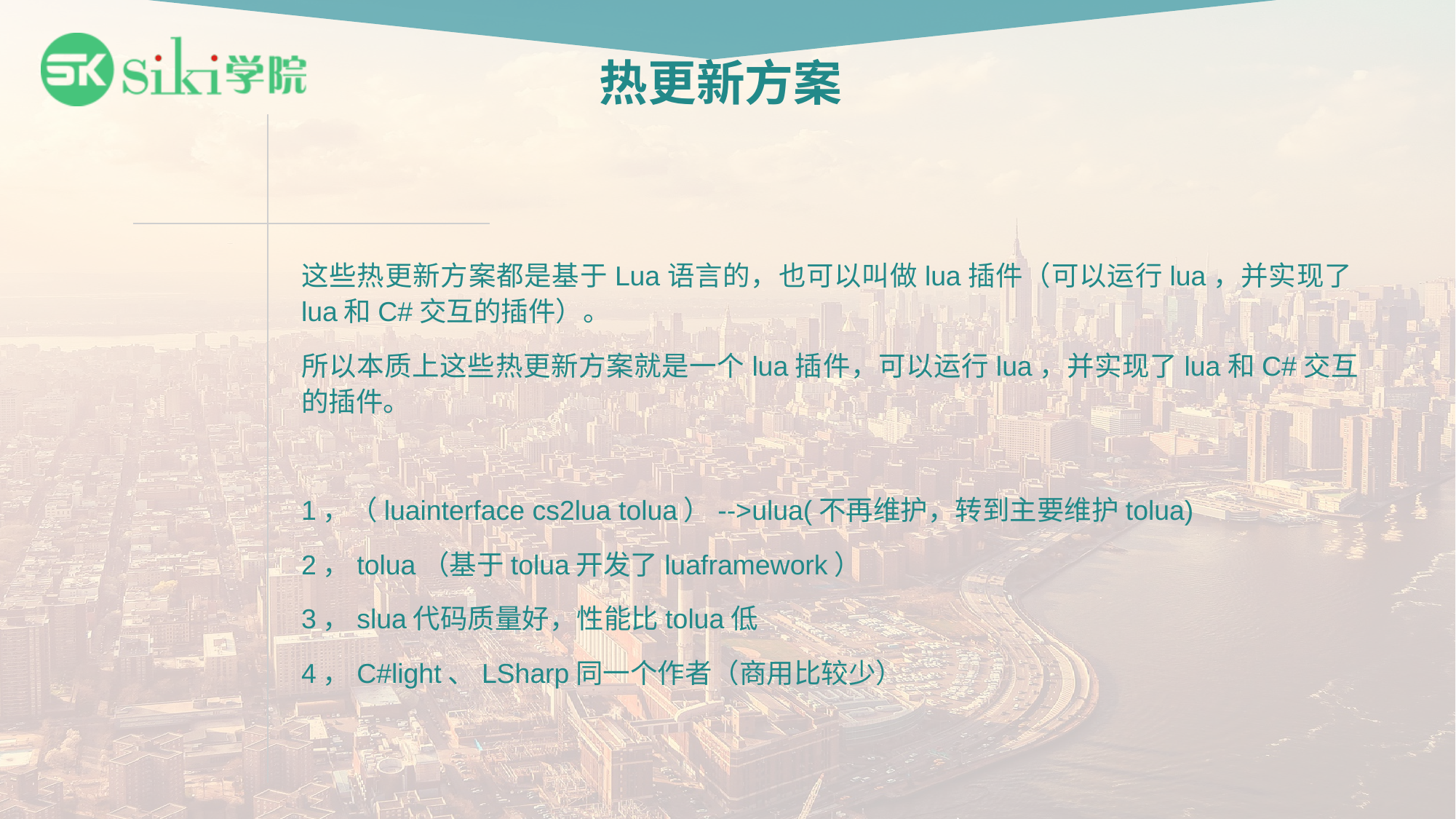

# 热更新方案
这些热更新方案都是基于Lua语言的，也可以叫做lua插件（可以运行lua，并实现了lua和C#交互的插件）。
所以本质上这些热更新方案就是一个lua插件，可以运行lua，并实现了lua和C#交互的插件。

1，（luainterface cs2lua tolua）-->ulua(不再维护，转到主要维护tolua)
2，tolua（基于tolua开发了luaframework）
3，slua代码质量好，性能比tolua低
4，C#light、LSharp同一个作者（商用比较少）